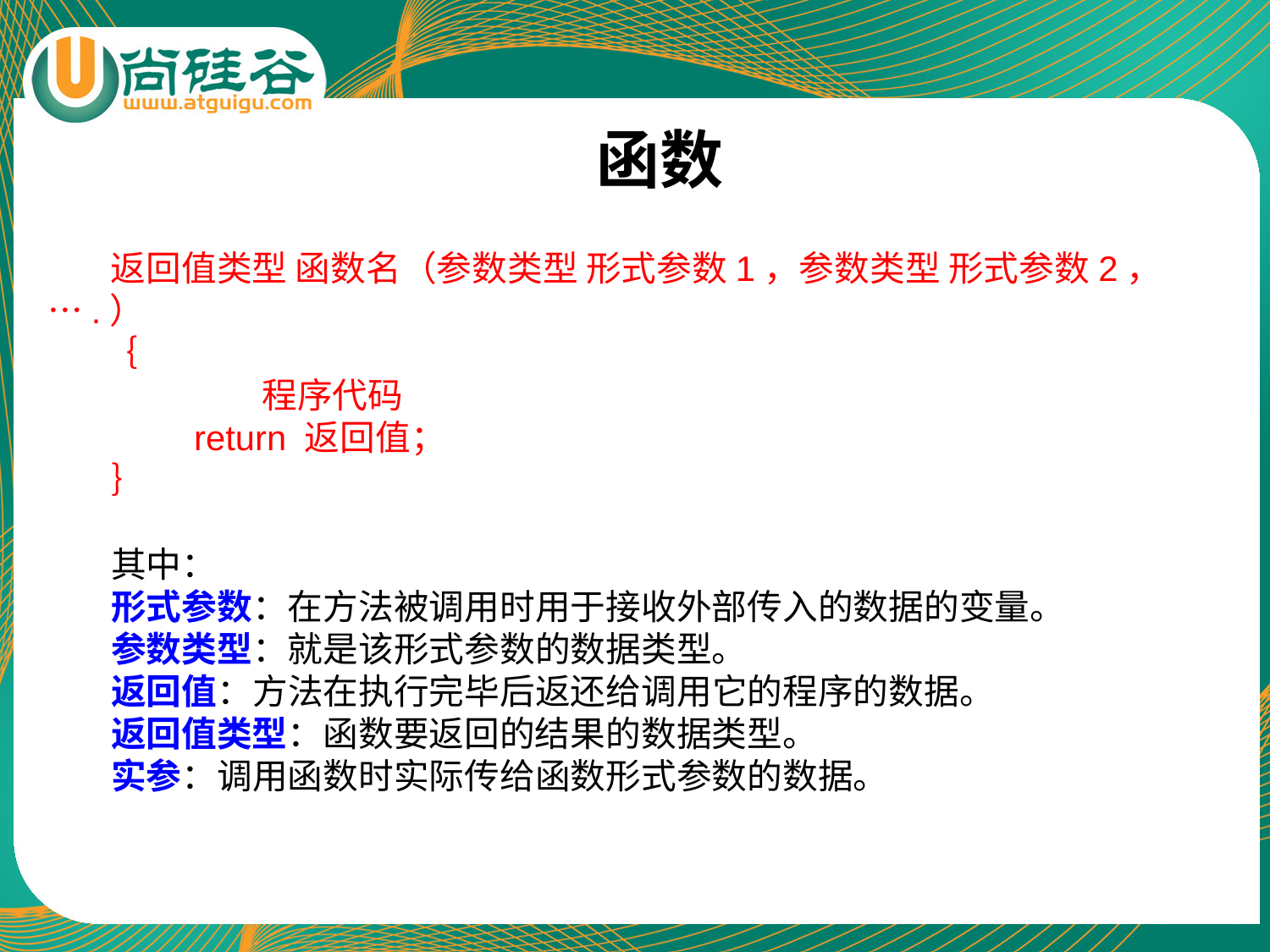

# 函数

       返回值类型 函数名（参数类型 形式参数1，参数类型 形式参数2，….）
      ｛
  	  程序代码
  return 返回值；
｝

其中：
形式参数：在方法被调用时用于接收外部传入的数据的变量。
参数类型：就是该形式参数的数据类型。
返回值：方法在执行完毕后返还给调用它的程序的数据。
返回值类型：函数要返回的结果的数据类型。
实参：调用函数时实际传给函数形式参数的数据。